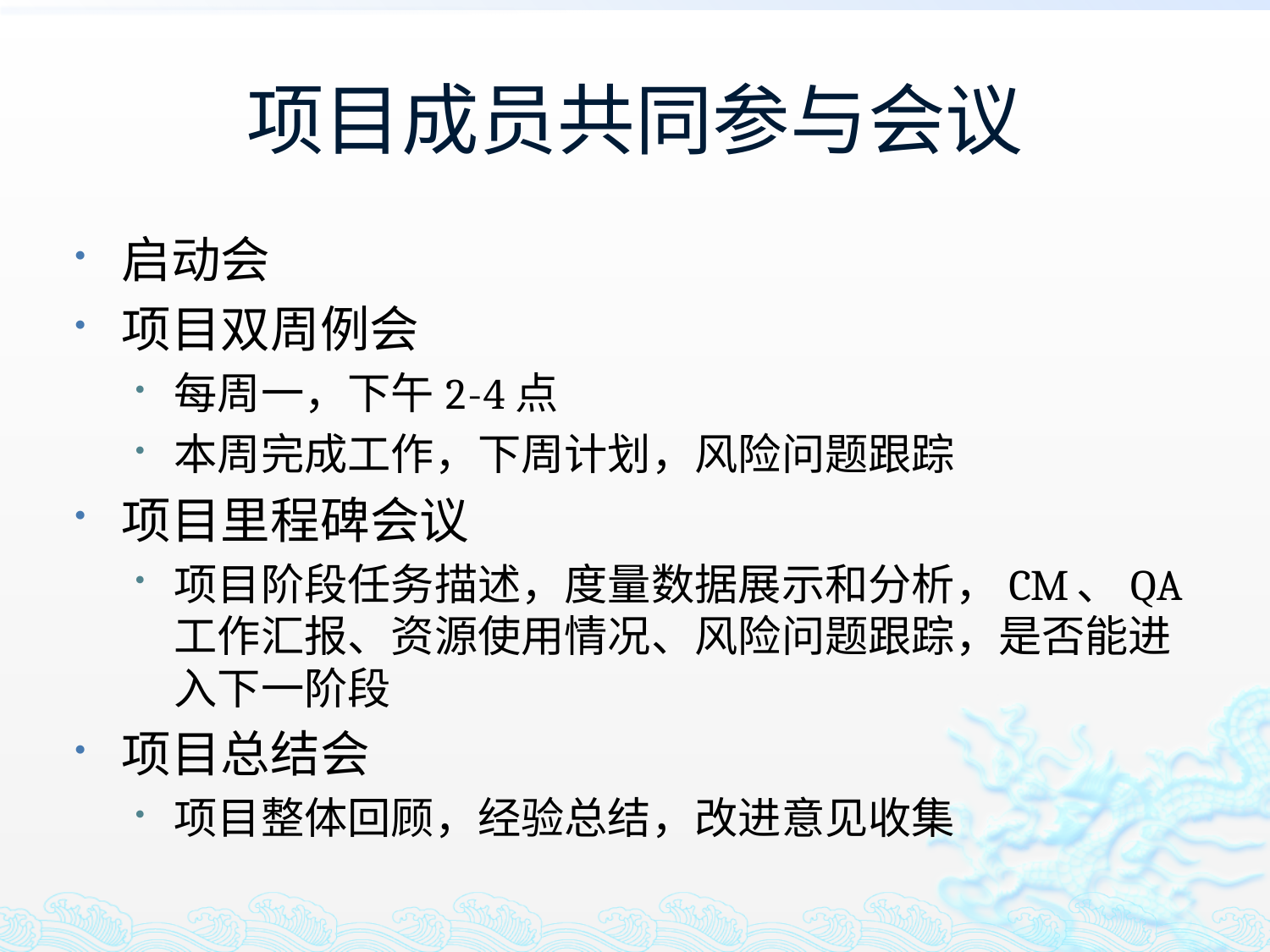

# 项目成员共同参与会议
启动会
项目双周例会
每周一，下午2-4点
本周完成工作，下周计划，风险问题跟踪
项目里程碑会议
项目阶段任务描述，度量数据展示和分析，CM、QA工作汇报、资源使用情况、风险问题跟踪，是否能进入下一阶段
项目总结会
项目整体回顾，经验总结，改进意见收集